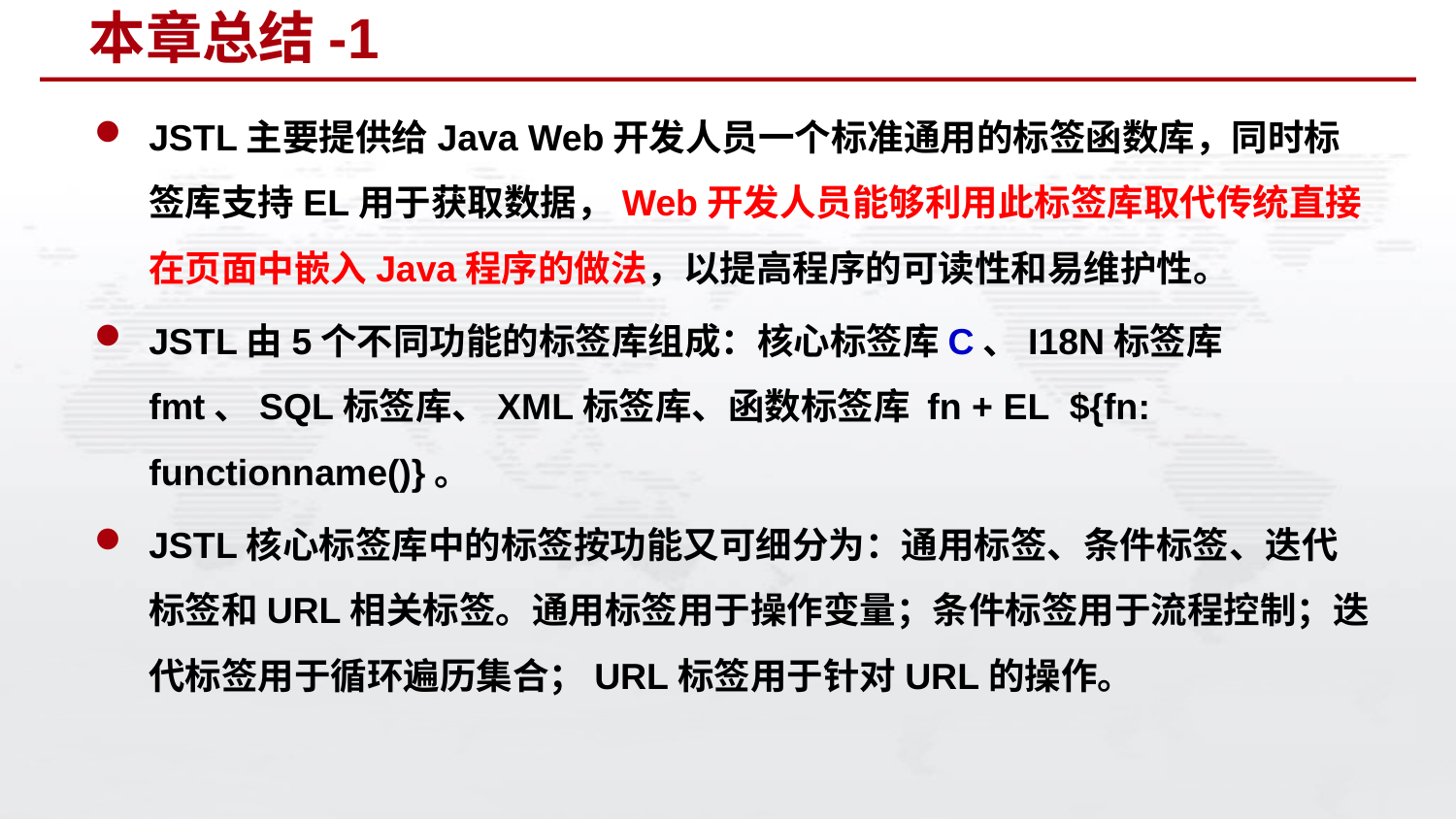

# 本章总结-1
JSTL主要提供给Java Web开发人员一个标准通用的标签函数库，同时标签库支持EL用于获取数据，Web开发人员能够利用此标签库取代传统直接在页面中嵌入Java程序的做法，以提高程序的可读性和易维护性。
JSTL由5个不同功能的标签库组成：核心标签库C、I18N标签库fmt、SQL标签库、XML标签库、函数标签库 fn + EL  ${fn: functionname()}。
JSTL核心标签库中的标签按功能又可细分为：通用标签、条件标签、迭代标签和URL相关标签。通用标签用于操作变量；条件标签用于流程控制；迭代标签用于循环遍历集合；URL标签用于针对URL的操作。